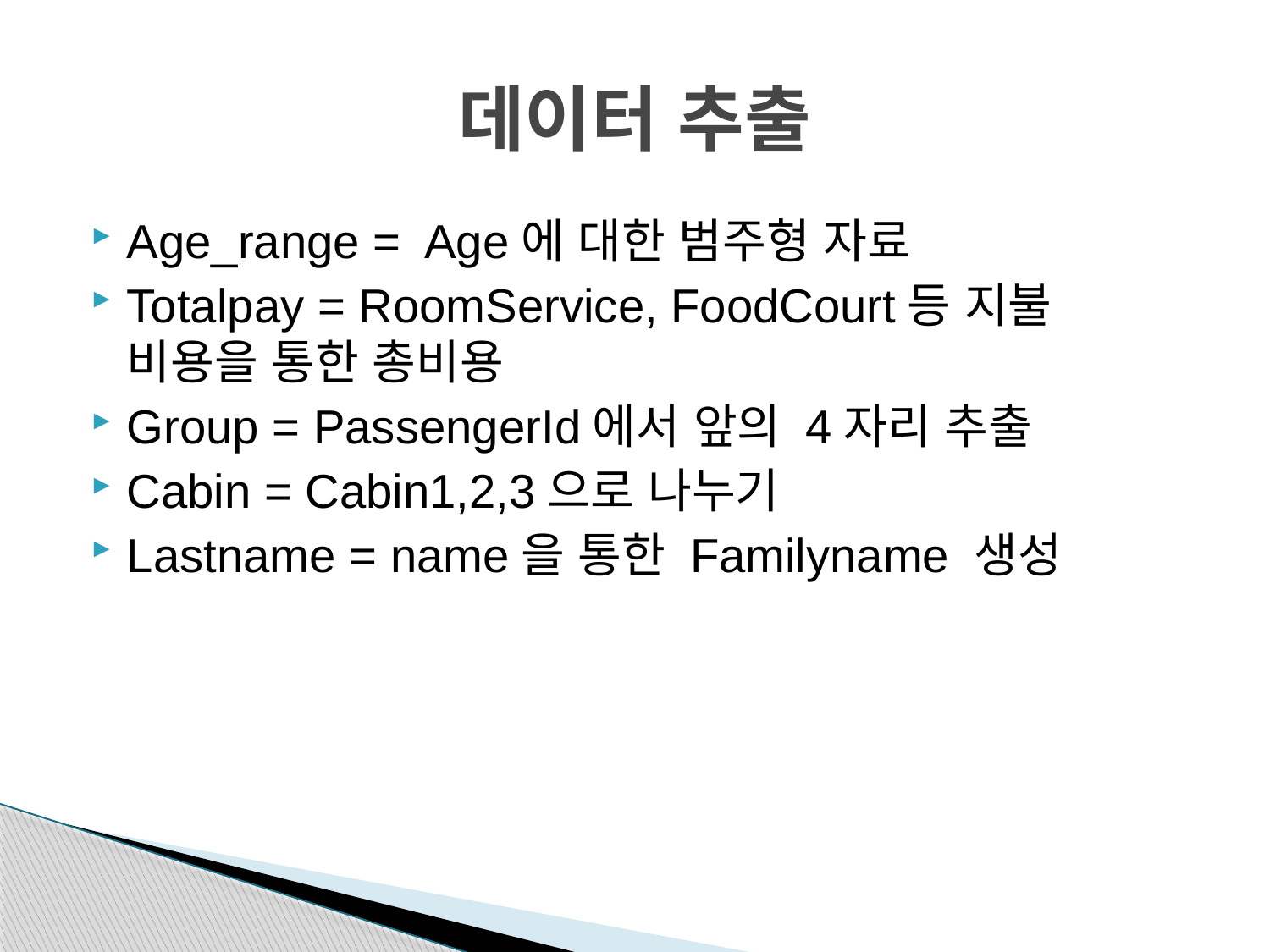

# 데이터 추출
Age_range =  Age에 대한 범주형 자료
Totalpay = RoomService, FoodCourt등 지불 비용을 통한 총비용
Group = PassengerId에서 앞의 4자리 추출
Cabin = Cabin1,2,3으로 나누기
Lastname = name을 통한 Familyname 생성